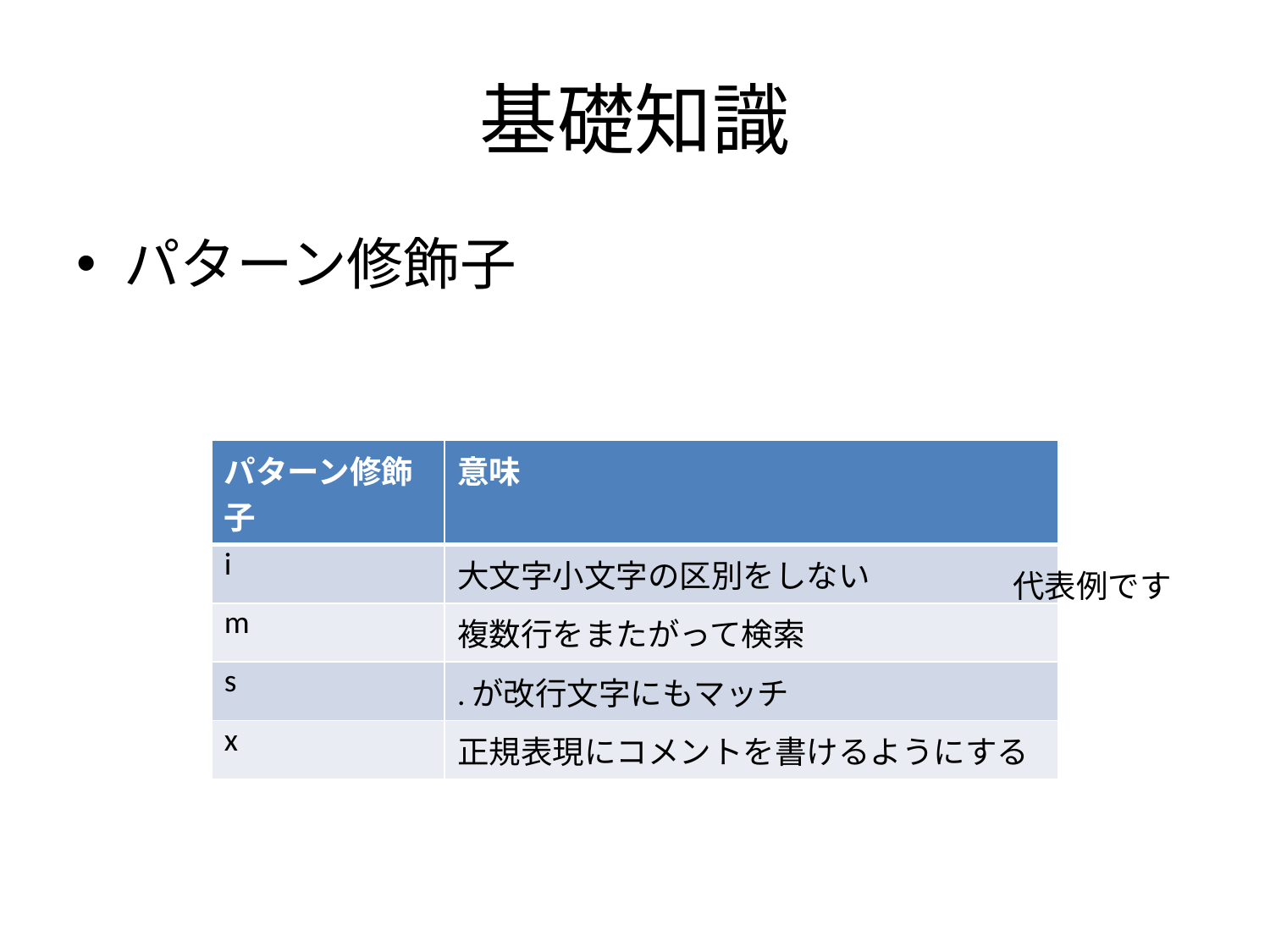

# 基礎知識
パターン修飾子
| パターン修飾子 | 意味 |
| --- | --- |
| i | 大文字小文字の区別をしない |
| m | 複数行をまたがって検索 |
| s | .が改行文字にもマッチ |
| x | 正規表現にコメントを書けるようにする |
代表例です